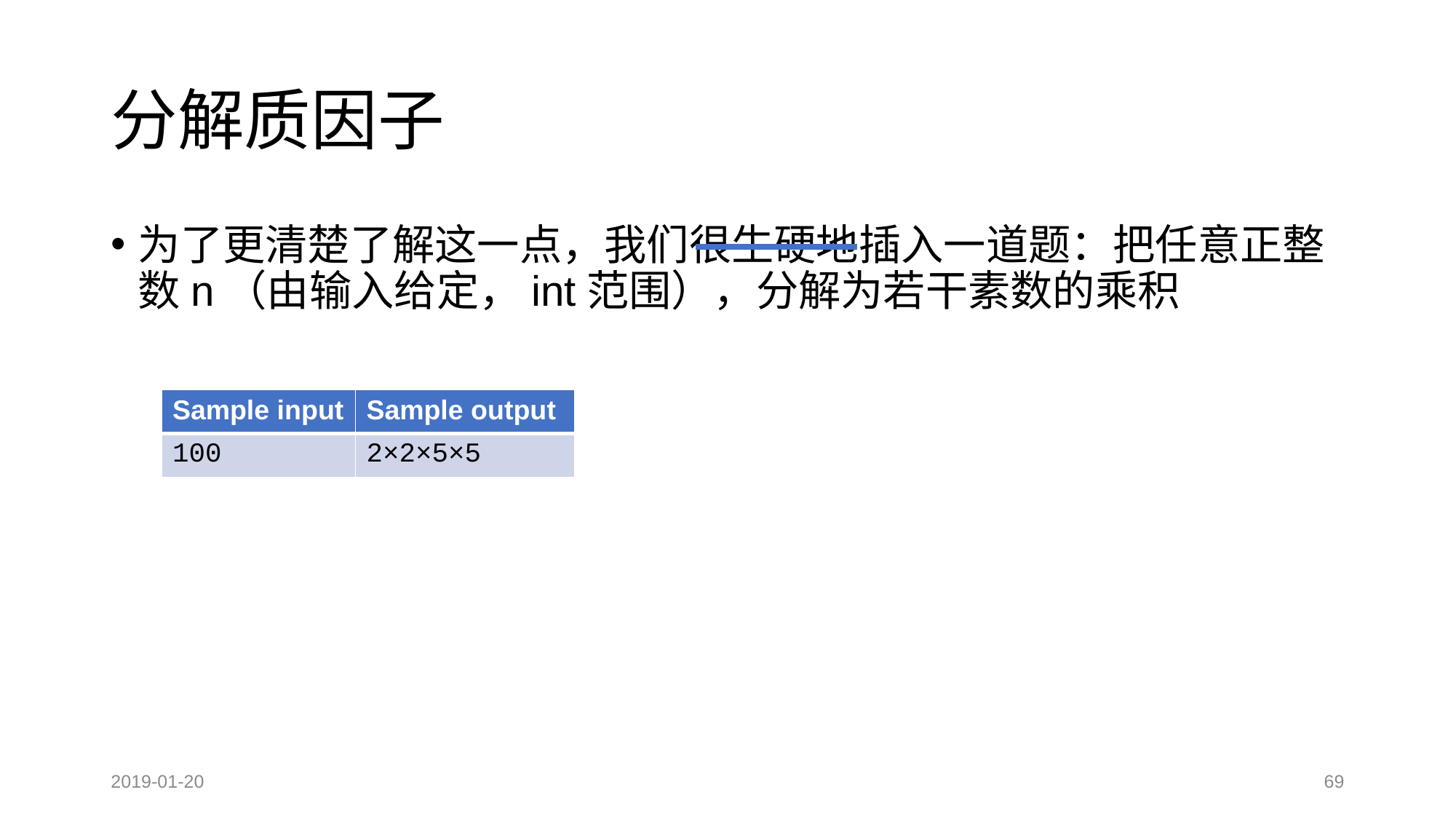

# 分解质因子
为了更清楚了解这一点，我们很生硬地插入一道题：把任意正整数n（由输入给定，int范围），分解为若干素数的乘积
| Sample input | Sample output |
| --- | --- |
| 100 | 2×2×5×5 |
2019-01-20
69